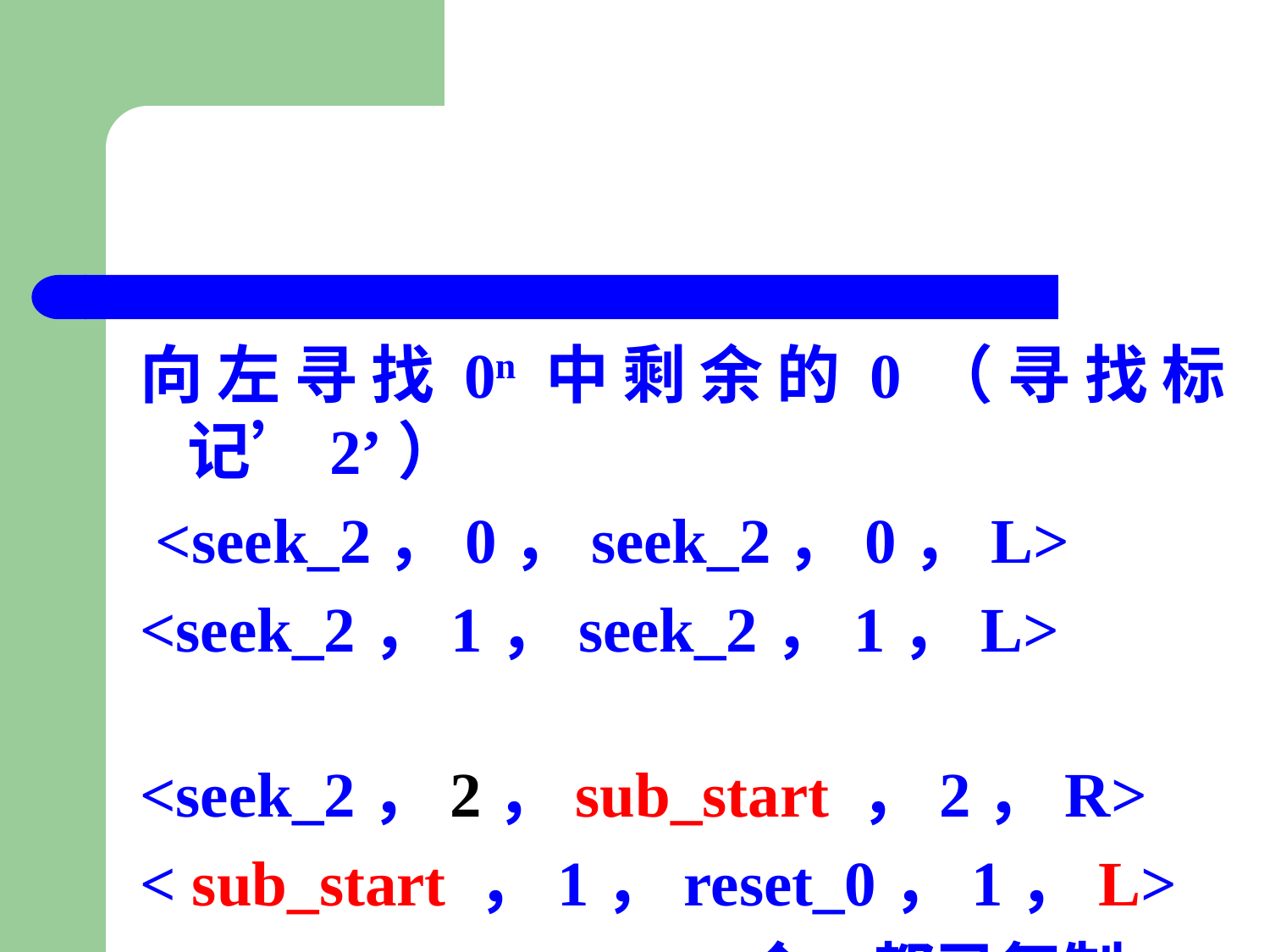

#
向左寻找0n中剩余的0（寻找标记’2’）
 <seek_2，0，seek_2，0，L>
<seek_2，1，seek_2，1，L>
<seek_2，2，sub_start ，2，R>
< sub_start ，1，reset_0，1，L>
                                   n个0都已复制